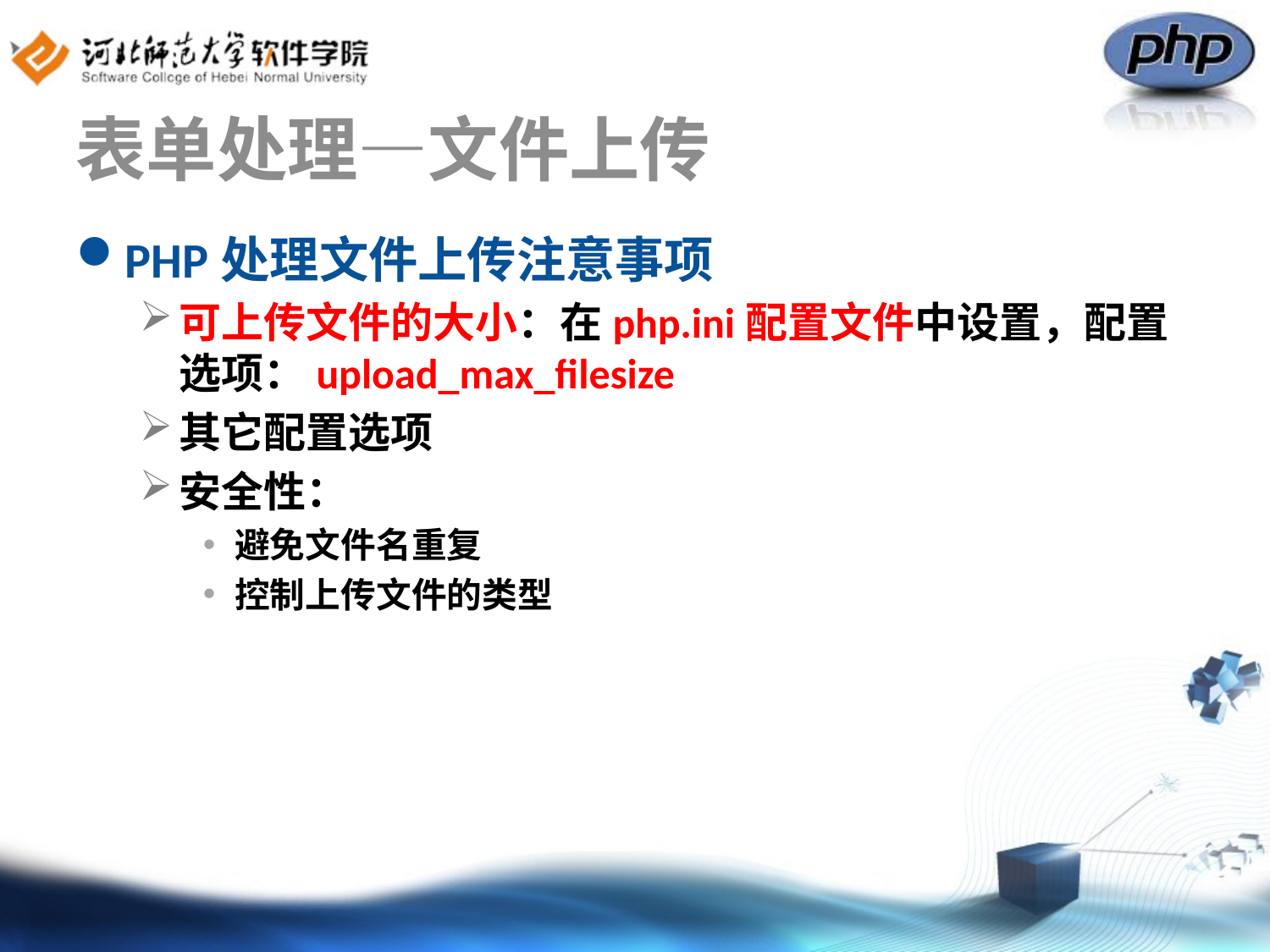

# 表单处理—文件上传
PHP处理文件上传注意事项
可上传文件的大小：在php.ini配置文件中设置，配置选项：upload_max_filesize
其它配置选项
安全性：
避免文件名重复
控制上传文件的类型